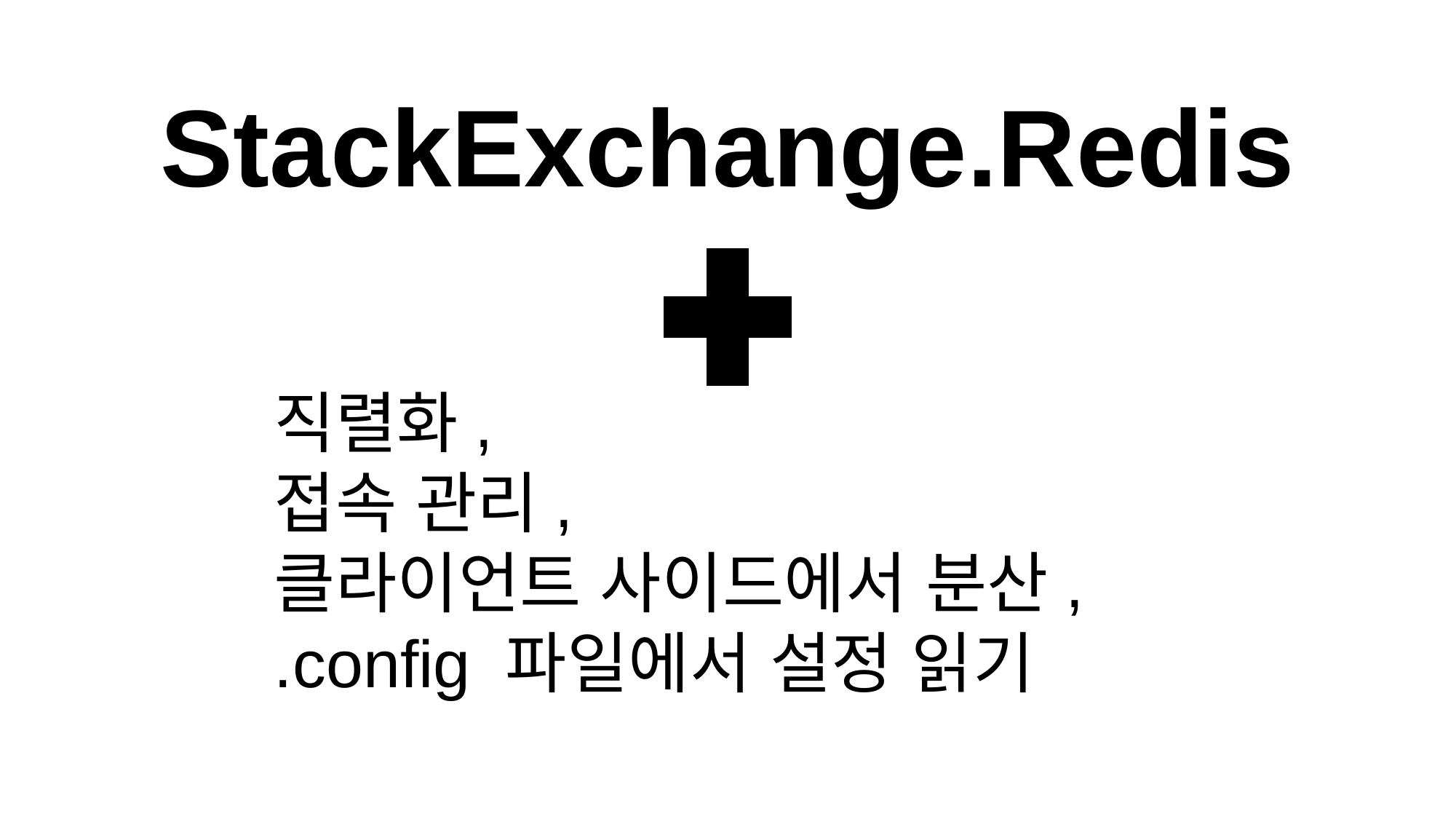

StackExchange.Redis

직렬화,
접속 관리,
클라이언트 사이드에서 분산,
.config 파일에서 설정 읽기